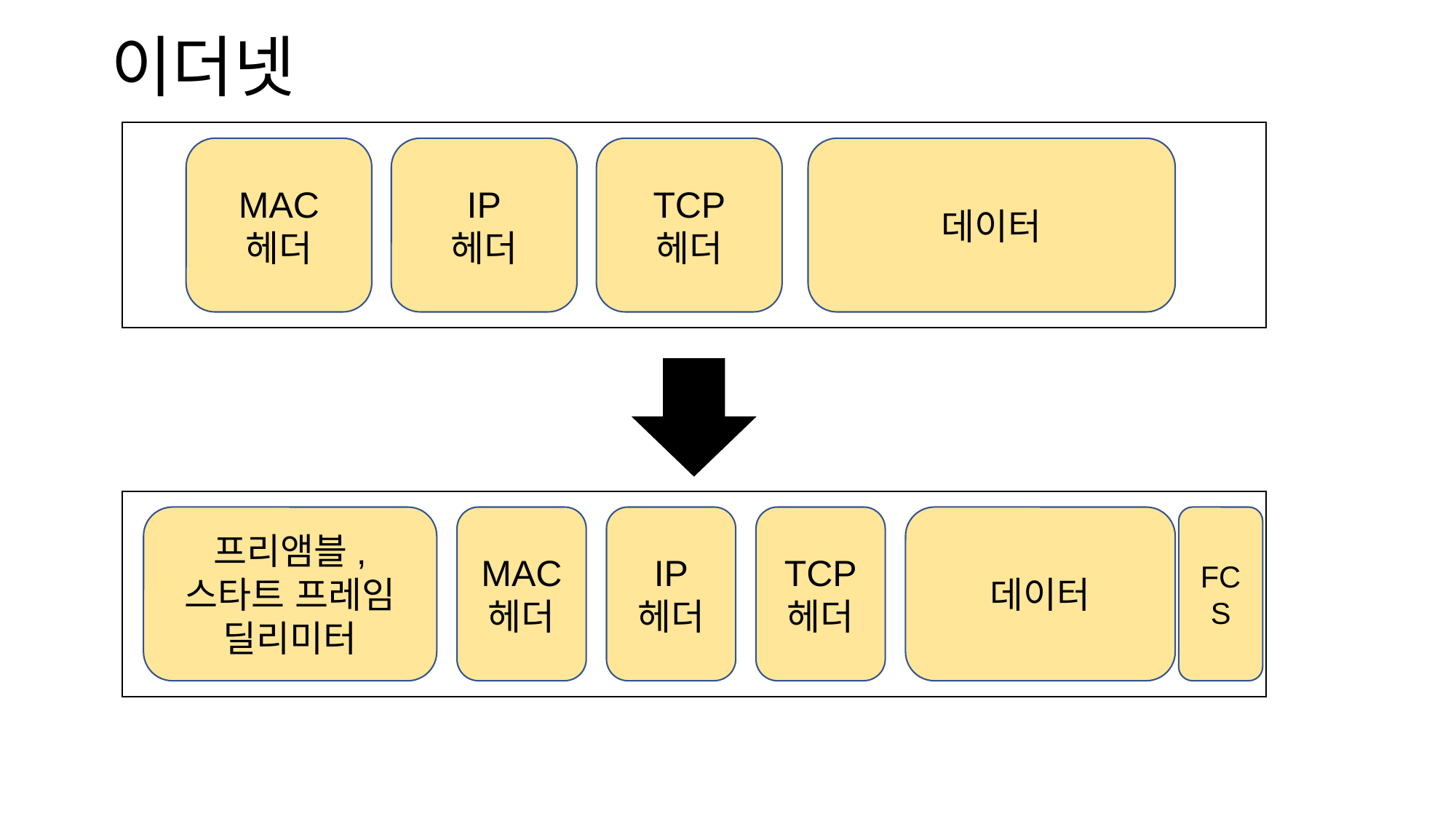

# 이더넷

MAC
헤더
IP
헤더
TCP
헤더
데이터

프리앰블, 스타트 프레임 딜리미터
MAC
헤더
IP
헤더
TCP
헤더
FCS
데이터